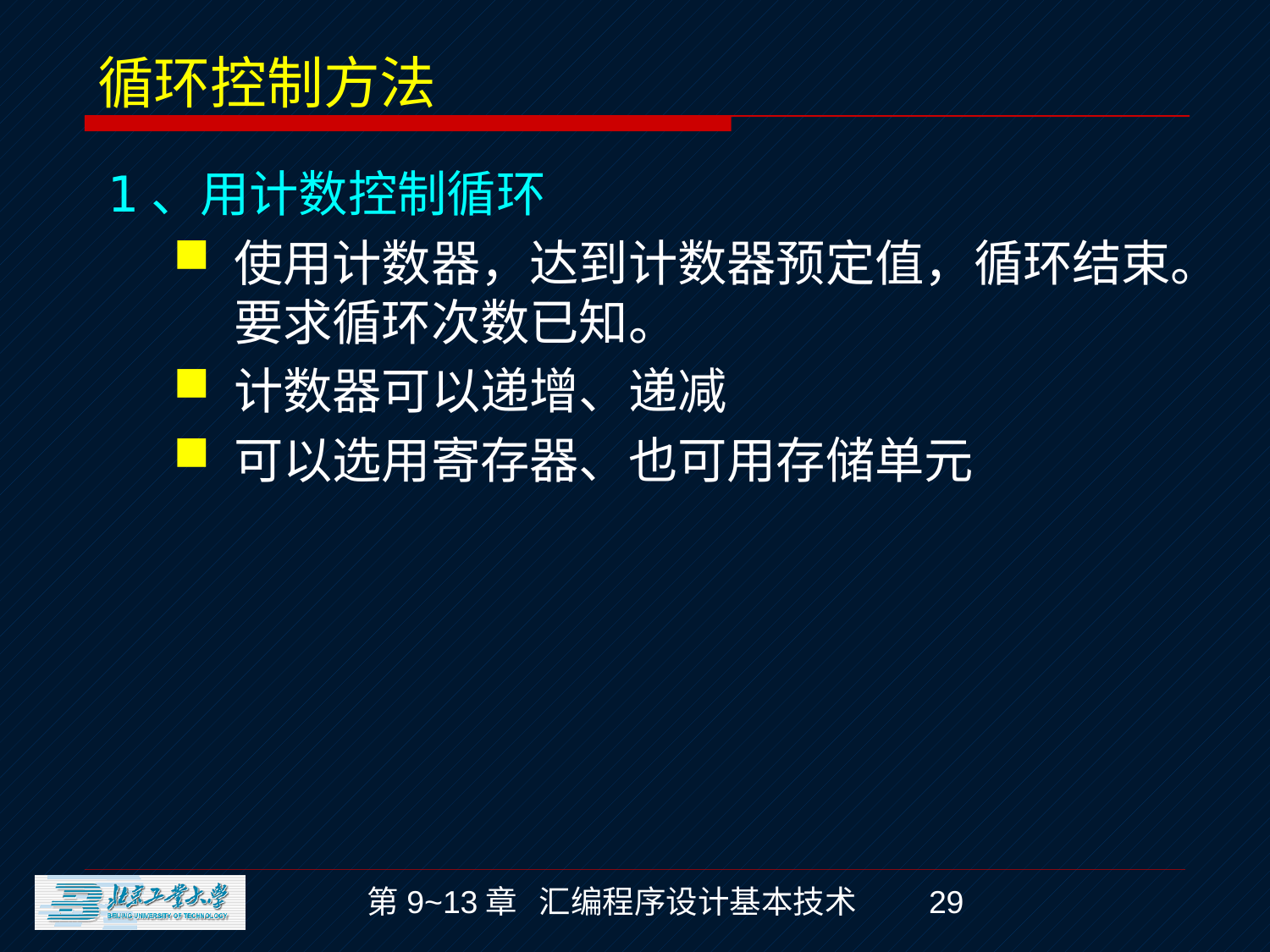

# 循环控制方法
1、用计数控制循环
使用计数器，达到计数器预定值，循环结束。要求循环次数已知。
计数器可以递增、递减
可以选用寄存器、也可用存储单元